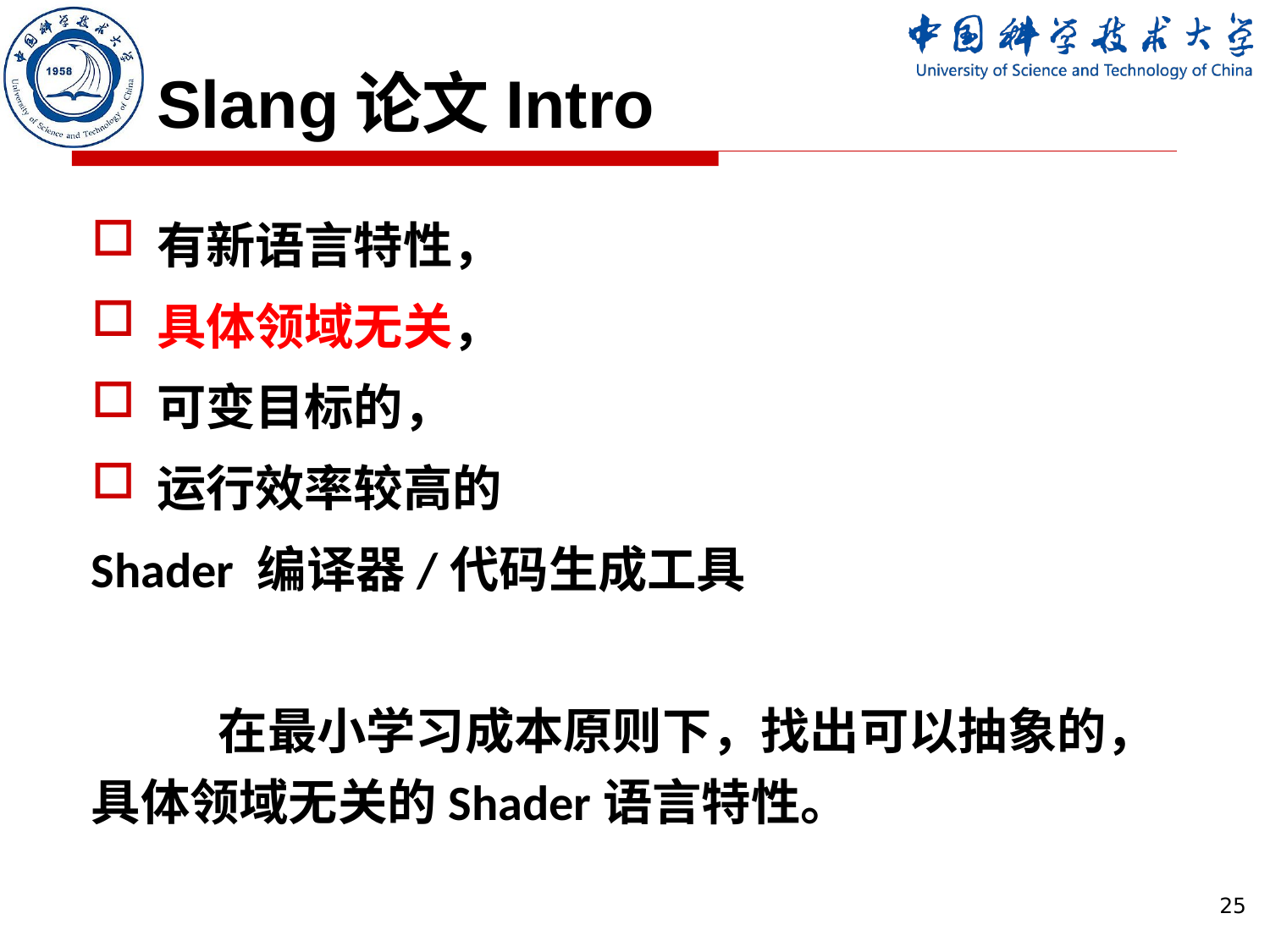

# Slang论文Intro
有新语言特性，
具体领域无关，
可变目标的，
运行效率较高的
Shader 编译器/代码生成工具

	在最小学习成本原则下，找出可以抽象的，具体领域无关的Shader语言特性。

25